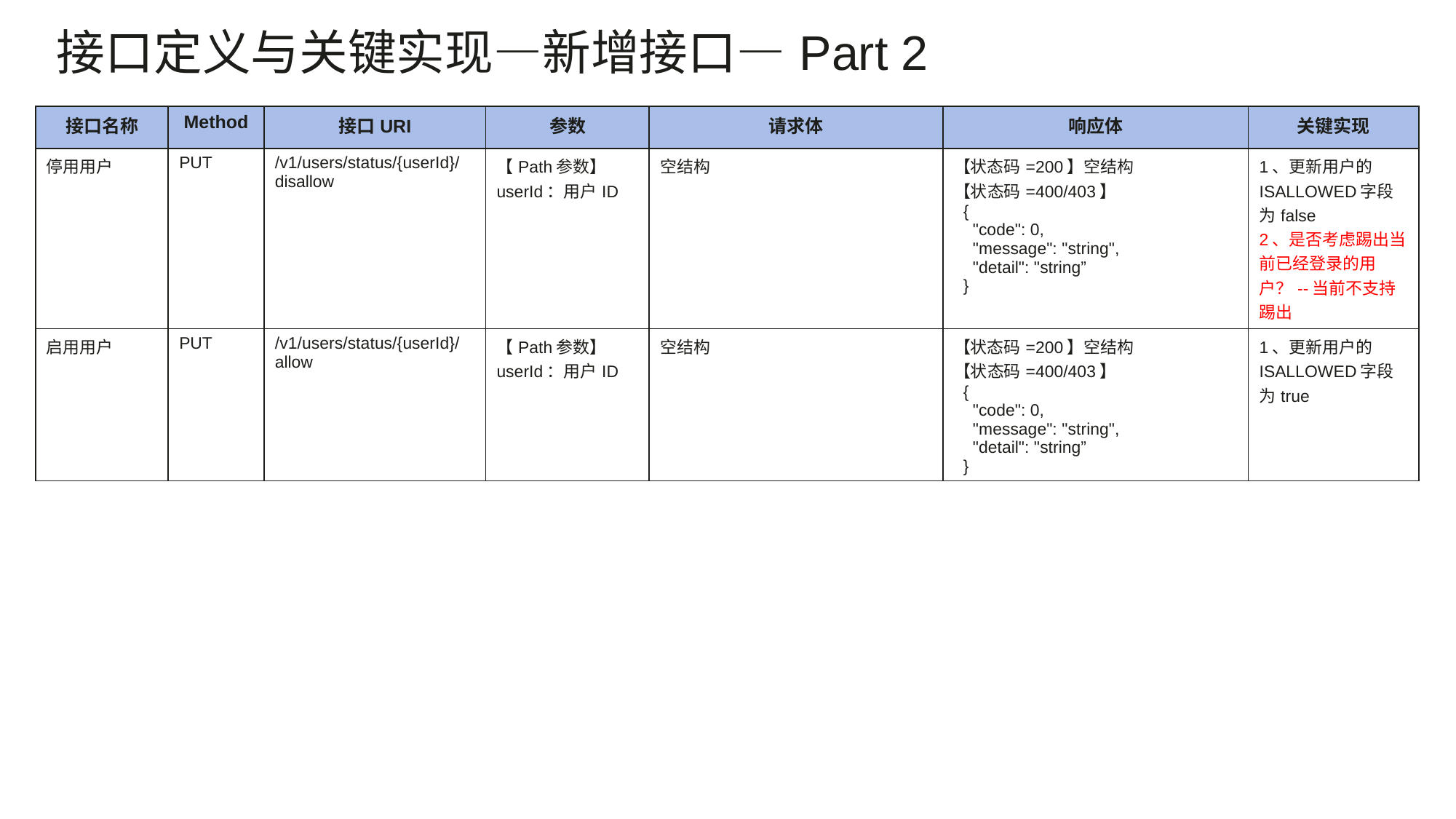

接口定义与关键实现—新增接口—Part 2

| 接口名称 | Method | 接口URI | 参数 | 请求体 | 响应体 | 关键实现 |
| --- | --- | --- | --- | --- | --- | --- |
| 停用用户 | PUT | /v1/users/status/{userId}/disallow | 【Path参数】 userId：用户ID | 空结构 | 【状态码=200】空结构 【状态码=400/403】 { "code": 0, "message": "string", "detail": "string” } | 1、更新用户的ISALLOWED字段为false 2、是否考虑踢出当前已经登录的用户？--当前不支持踢出 |
| 启用用户 | PUT | /v1/users/status/{userId}/allow | 【Path参数】 userId：用户ID | 空结构 | 【状态码=200】空结构 【状态码=400/403】 { "code": 0, "message": "string", "detail": "string” } | 1、更新用户的ISALLOWED字段为true |